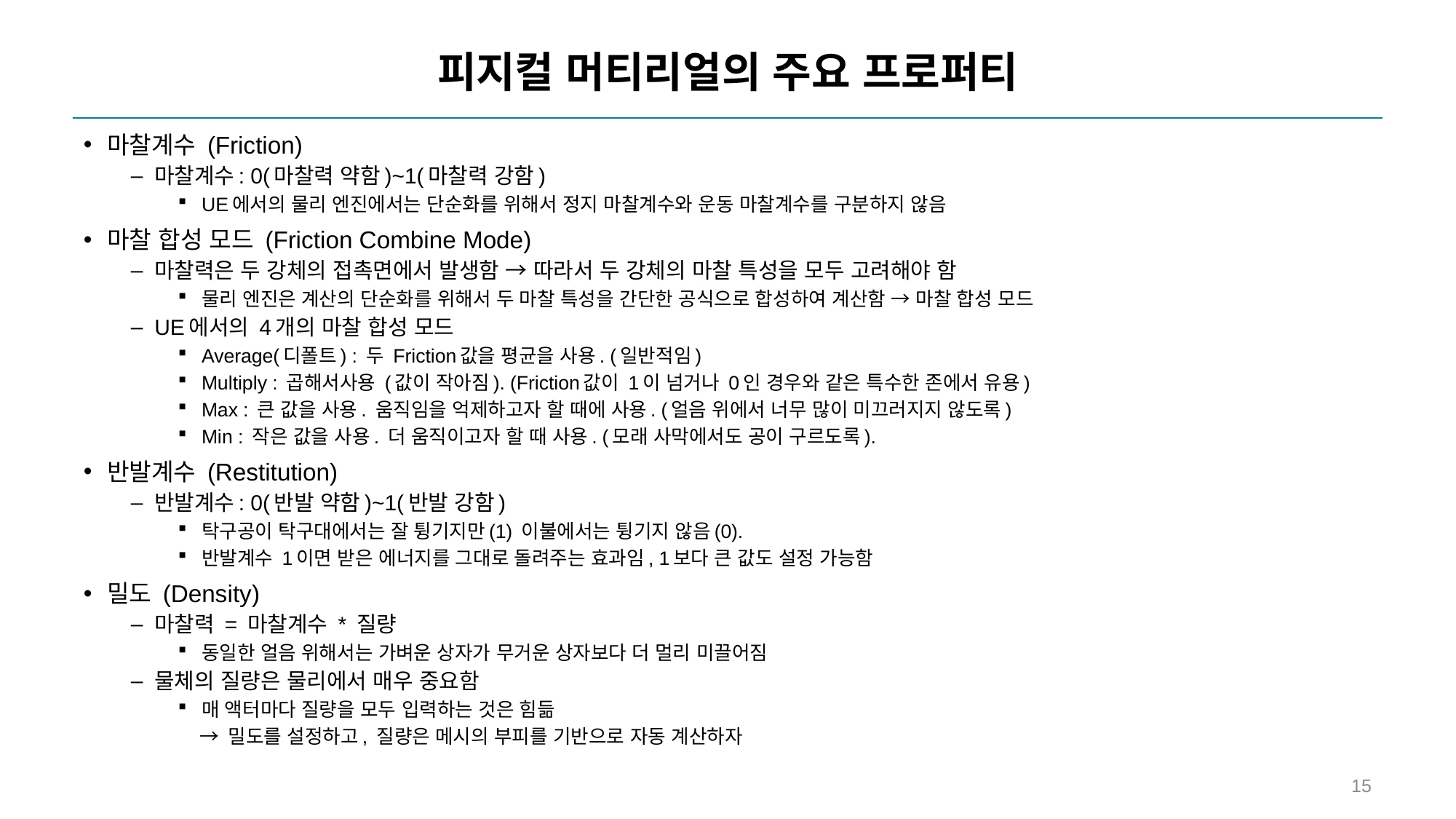

# 피지컬 머티리얼의 주요 프로퍼티
마찰계수 (Friction)
마찰계수: 0(마찰력 약함)~1(마찰력 강함)
UE에서의 물리 엔진에서는 단순화를 위해서 정지 마찰계수와 운동 마찰계수를 구분하지 않음
마찰 합성 모드 (Friction Combine Mode)
마찰력은 두 강체의 접촉면에서 발생함 → 따라서 두 강체의 마찰 특성을 모두 고려해야 함
물리 엔진은 계산의 단순화를 위해서 두 마찰 특성을 간단한 공식으로 합성하여 계산함 → 마찰 합성 모드
UE에서의 4개의 마찰 합성 모드
Average(디폴트) : 두 Friction값을 평균을 사용. (일반적임)
Multiply : 곱해서사용 (값이 작아짐). (Friction값이 1이 넘거나 0인 경우와 같은 특수한 존에서 유용)
Max : 큰 값을 사용. 움직임을 억제하고자 할 때에 사용. (얼음 위에서 너무 많이 미끄러지지 않도록)
Min : 작은 값을 사용. 더 움직이고자 할 때 사용. (모래 사막에서도 공이 구르도록).
반발계수 (Restitution)
반발계수: 0(반발 약함)~1(반발 강함)
탁구공이 탁구대에서는 잘 튕기지만(1) 이불에서는 튕기지 않음(0).
반발계수 1이면 받은 에너지를 그대로 돌려주는 효과임, 1보다 큰 값도 설정 가능함
밀도 (Density)
마찰력 = 마찰계수 * 질량
동일한 얼음 위해서는 가벼운 상자가 무거운 상자보다 더 멀리 미끌어짐
물체의 질량은 물리에서 매우 중요함
매 액터마다 질량을 모두 입력하는 것은 힘듦
    → 밀도를 설정하고, 질량은 메시의 부피를 기반으로 자동 계산하자

15